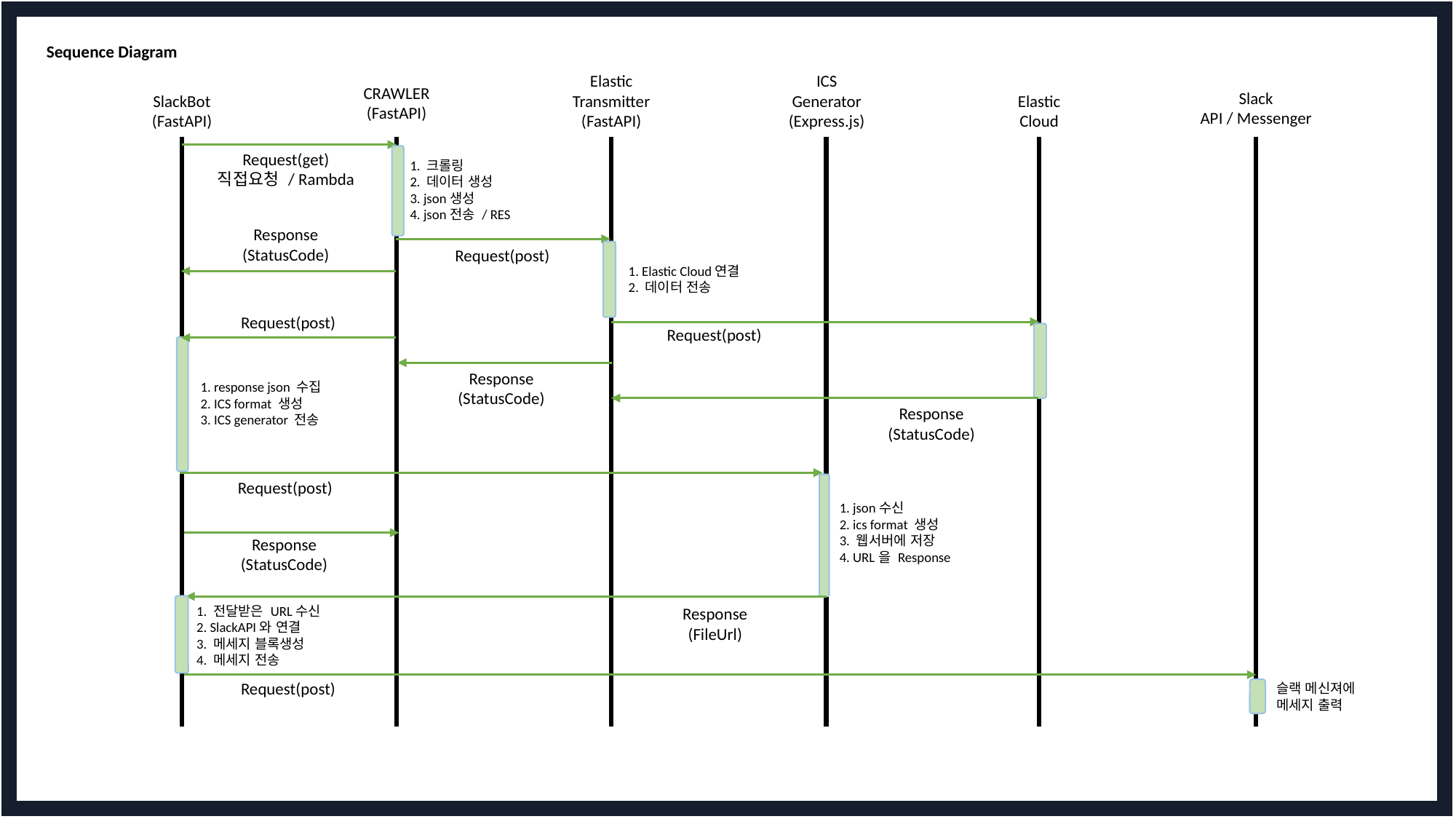

# Sequence Diagram
Elastic
Transmitter
(FastAPI)
ICS
Generator
(Express.js)
CRAWLER
(FastAPI)
Slack
API / Messenger
SlackBot
(FastAPI)
Elastic
Cloud
Request(get)
직접요청 / Rambda

1. 크롤링
2. 데이터 생성
3. json생성
4. json전송 / RES
Response
(StatusCode)
Request(post)

1. Elastic Cloud연결
2. 데이터 전송
Request(post)
Request(post)

Response
(StatusCode)
1. response json 수집
2. ICS format 생성
3. ICS generator 전송
Response
(StatusCode)
Request(post)

1. json수신
2. ics format 생성
3. 웹서버에 저장
4. URL을 Response
Response
(StatusCode)

1. 전달받은 URL수신
2. SlackAPI와 연결
3. 메세지 블록생성
4. 메세지 전송
Response
(FileUrl)
Request(post)
슬랙 메신져에
메세지 출력